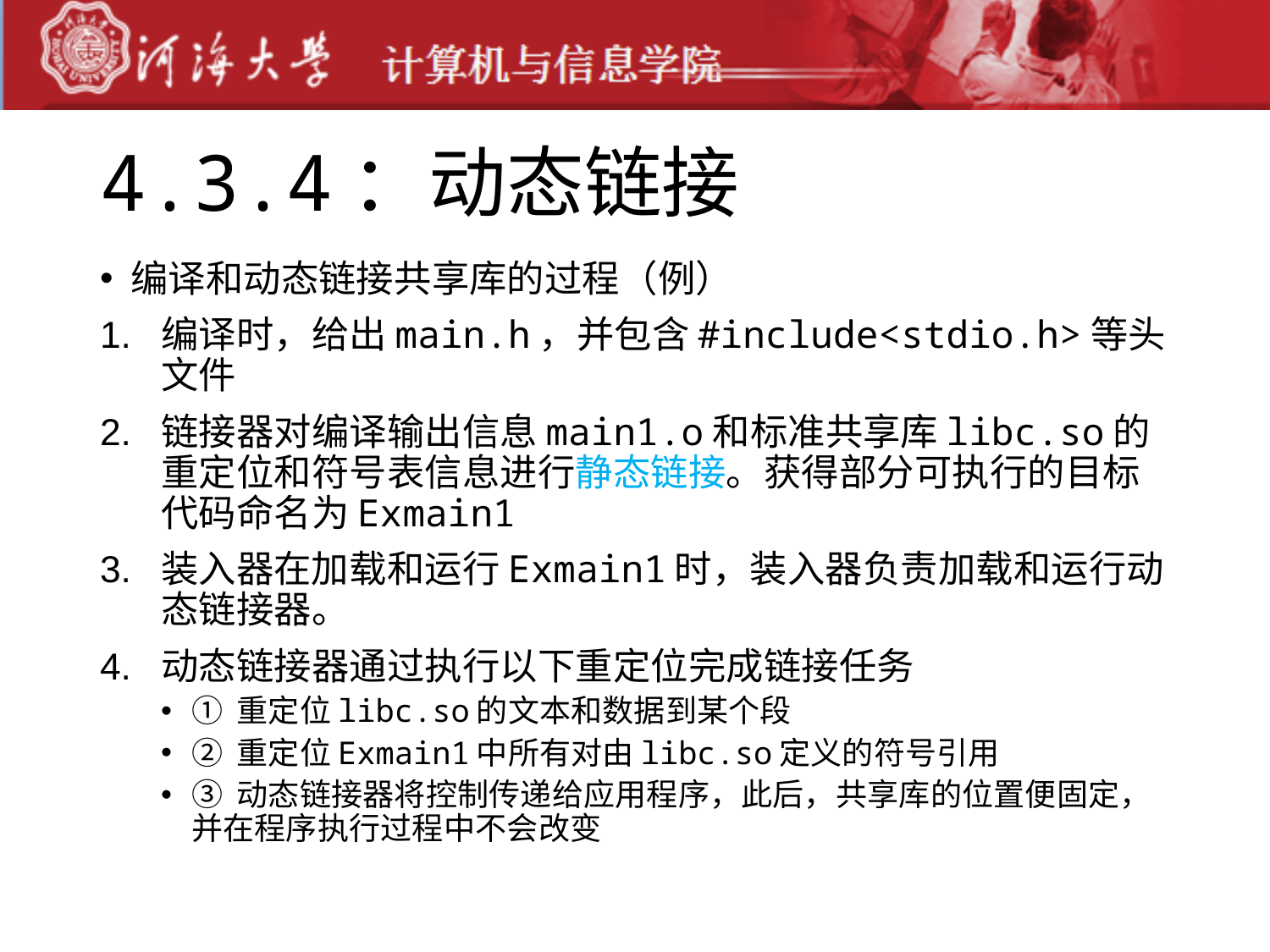

# 4.3.4：动态链接
编译和动态链接共享库的过程（例）
编译时，给出main.h，并包含#include<stdio.h>等头文件
链接器对编译输出信息main1.o和标准共享库libc.so的重定位和符号表信息进行静态链接。获得部分可执行的目标代码命名为Exmain1
装入器在加载和运行Exmain1时，装入器负责加载和运行动态链接器。
动态链接器通过执行以下重定位完成链接任务
① 重定位libc.so的文本和数据到某个段
② 重定位Exmain1中所有对由libc.so定义的符号引用
③ 动态链接器将控制传递给应用程序，此后，共享库的位置便固定，并在程序执行过程中不会改变